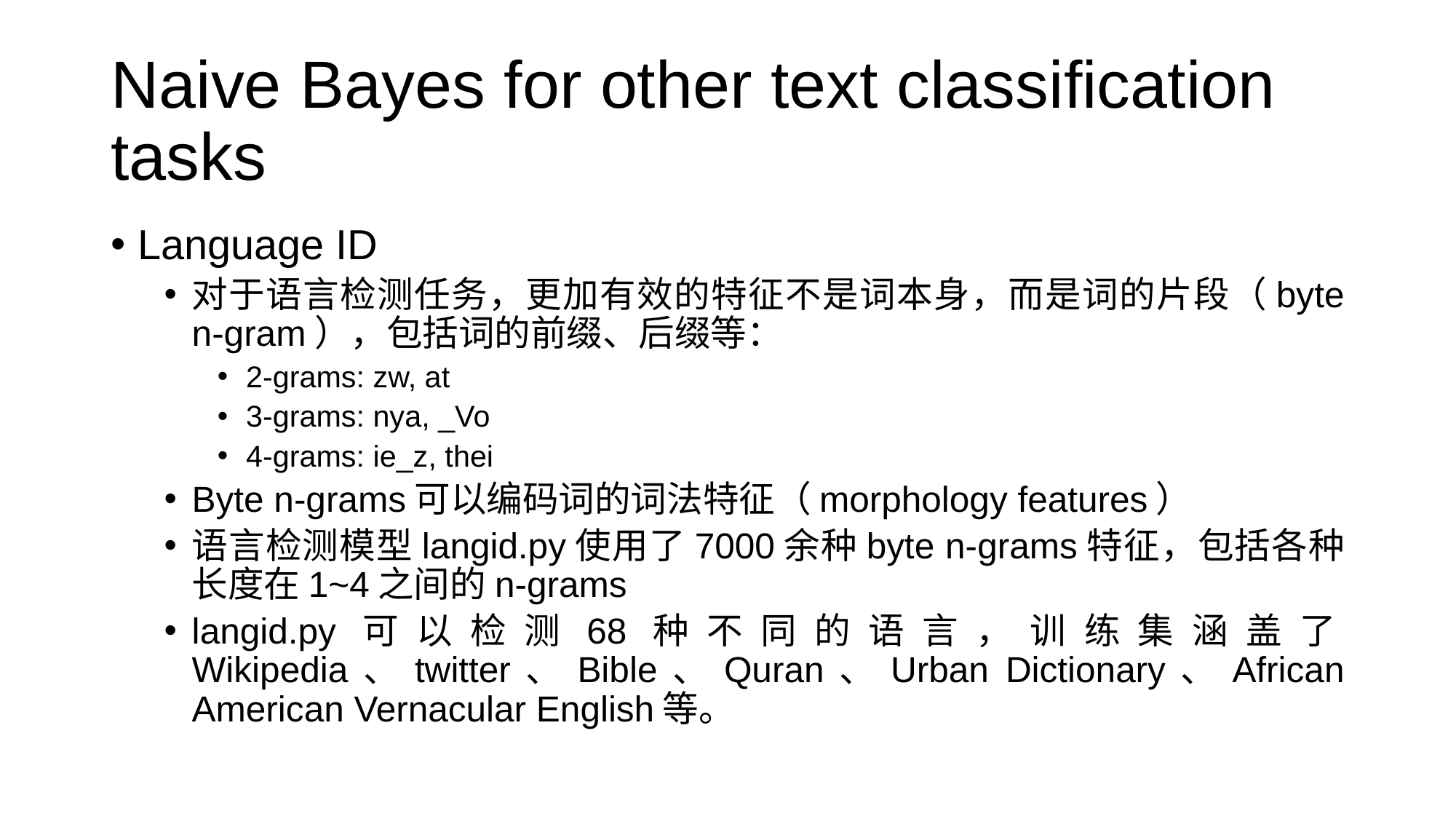

# Naive Bayes for other text classification tasks
Language ID
对于语言检测任务，更加有效的特征不是词本身，而是词的片段（byte n-gram），包括词的前缀、后缀等：
2-grams: zw, at
3-grams: nya, _Vo
4-grams: ie_z, thei
Byte n-grams可以编码词的词法特征（morphology features）
语言检测模型langid.py使用了7000余种byte n-grams特征，包括各种长度在1~4之间的n-grams
langid.py可以检测68种不同的语言，训练集涵盖了Wikipedia、twitter、Bible、Quran、Urban Dictionary、African American Vernacular English等。